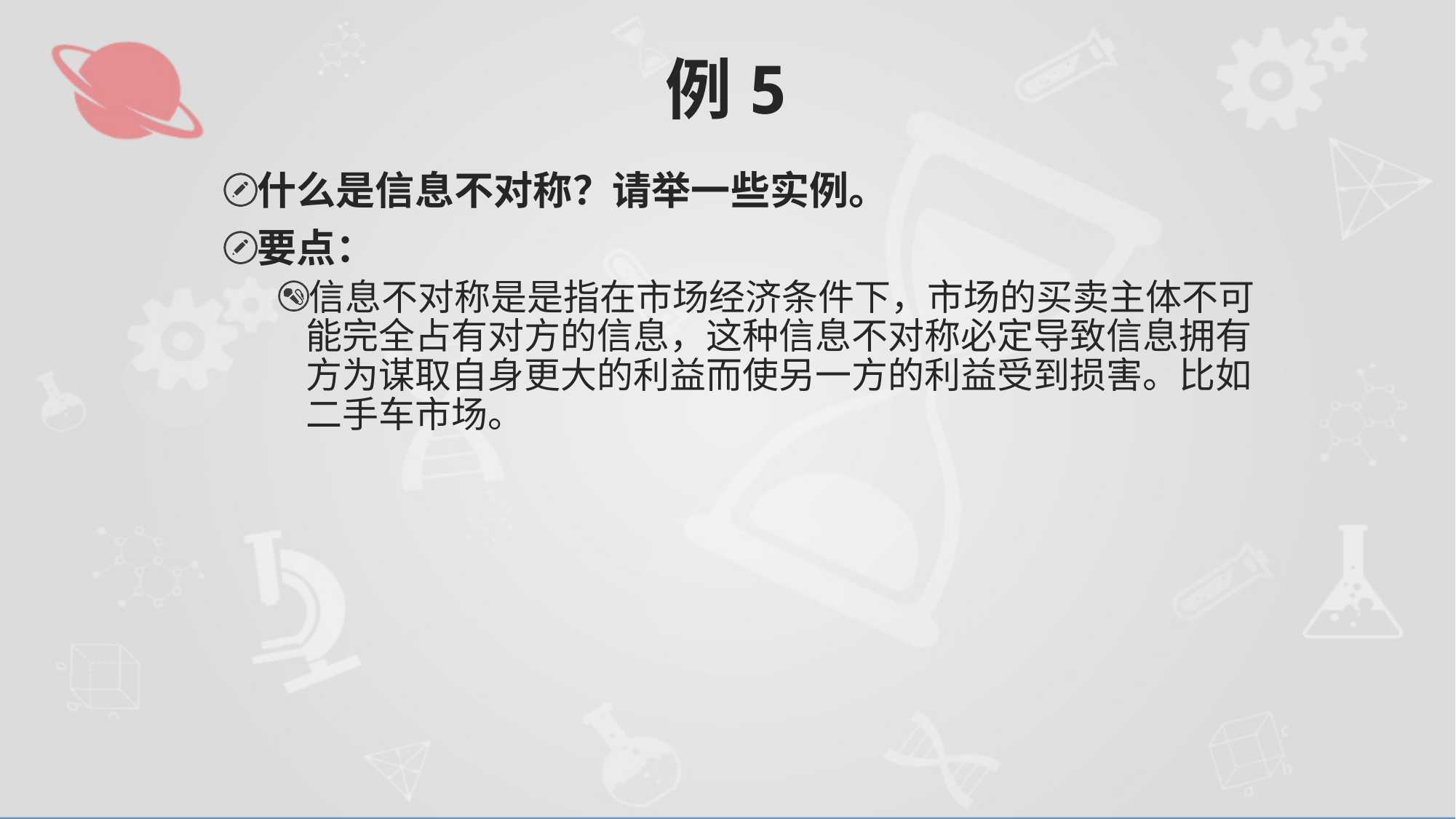

# 例5
什么是信息不对称？请举一些实例。
要点：
信息不对称是是指在市场经济条件下，市场的买卖主体不可能完全占有对方的信息，这种信息不对称必定导致信息拥有方为谋取自身更大的利益而使另一方的利益受到损害。比如二手车市场。